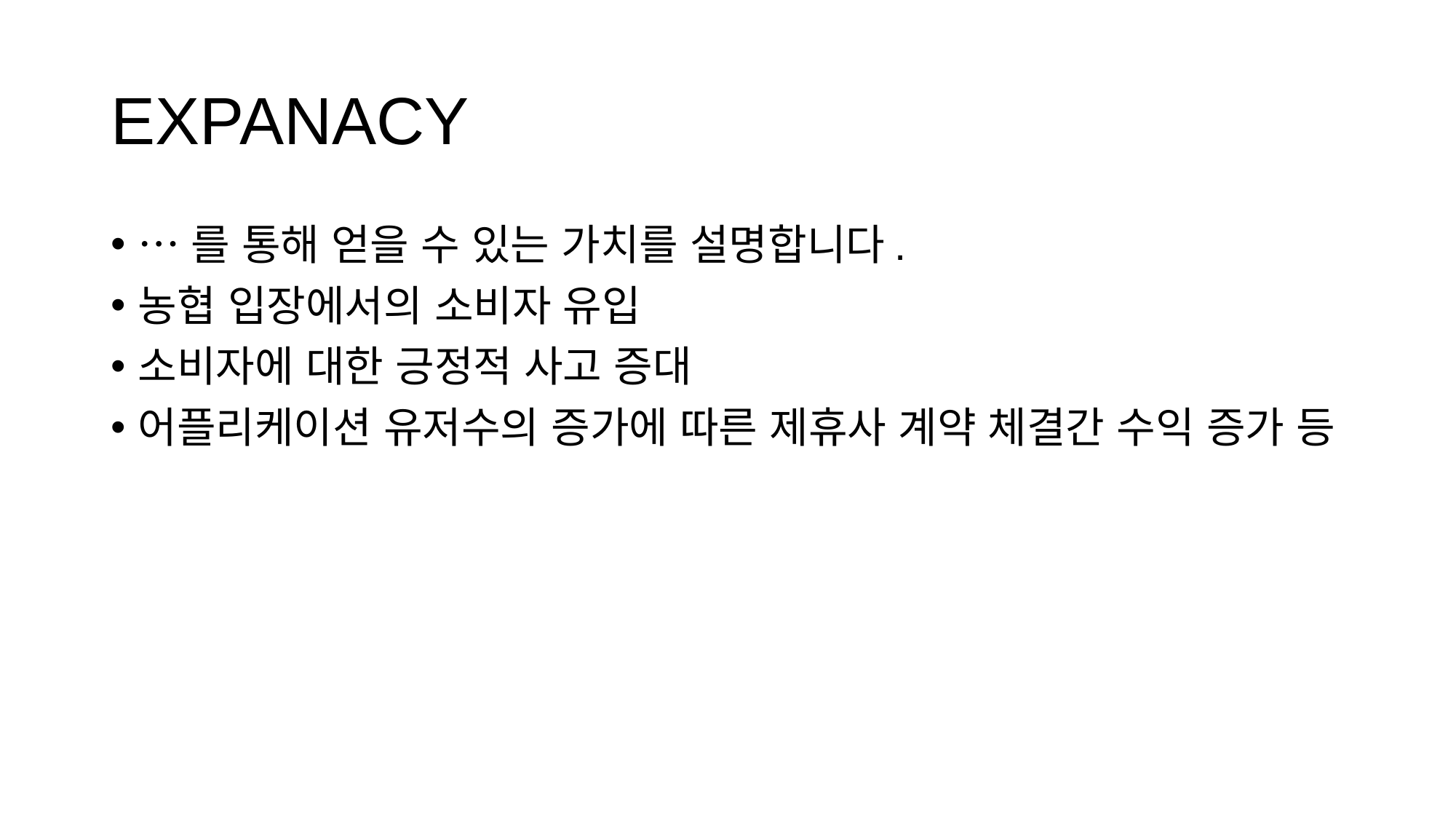

# EXPANACY
…를 통해 얻을 수 있는 가치를 설명합니다.
농협 입장에서의 소비자 유입
소비자에 대한 긍정적 사고 증대
어플리케이션 유저수의 증가에 따른 제휴사 계약 체결간 수익 증가 등